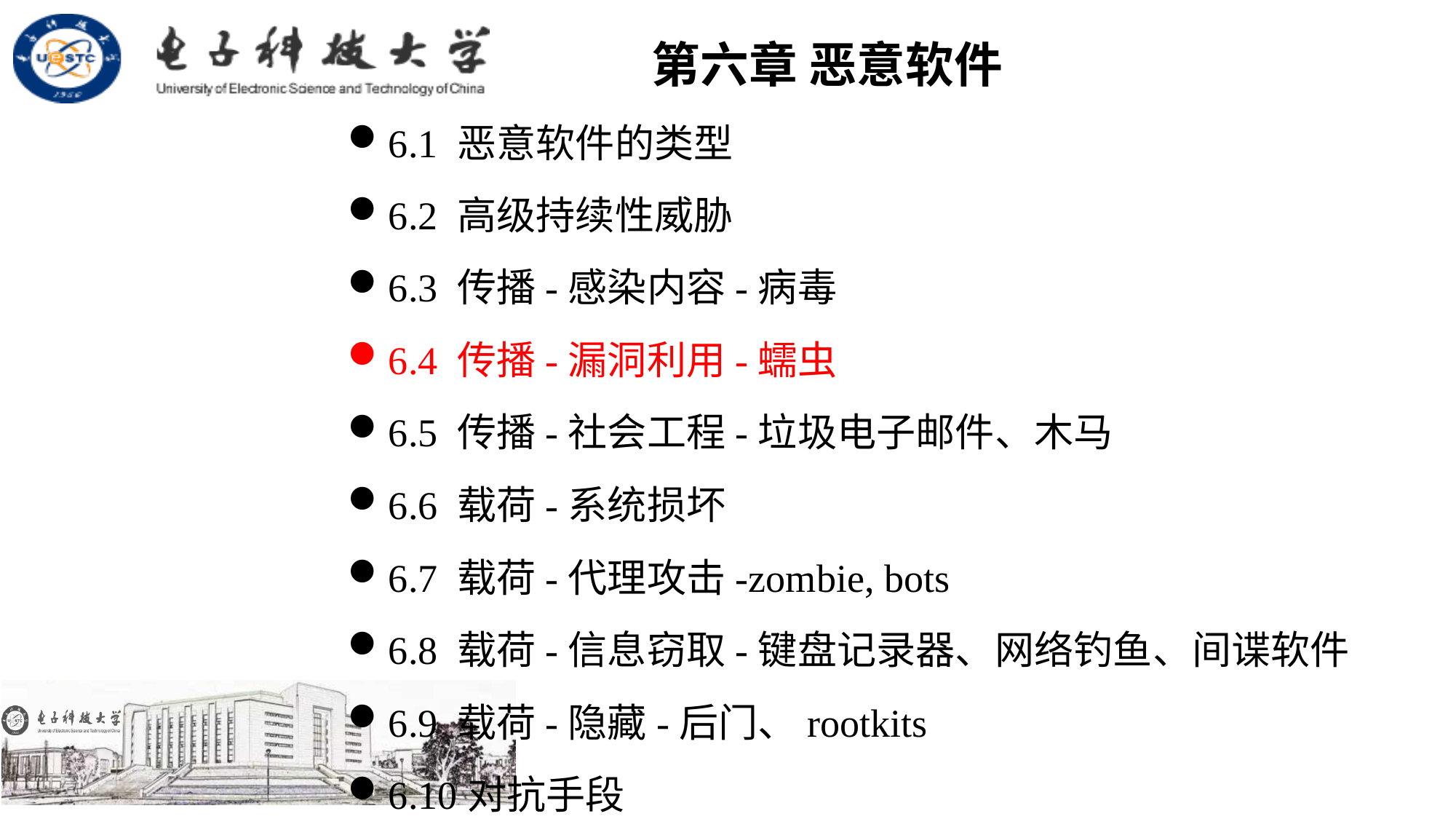

第六章 恶意软件
6.1 恶意软件的类型
6.2 高级持续性威胁
6.3 传播-感染内容-病毒
6.4 传播-漏洞利用-蠕虫
6.5 传播-社会工程-垃圾电子邮件、木马
6.6 载荷-系统损坏
6.7 载荷-代理攻击-zombie, bots
6.8 载荷-信息窃取-键盘记录器、网络钓鱼、间谍软件
6.9 载荷-隐藏-后门、rootkits
6.10对抗手段